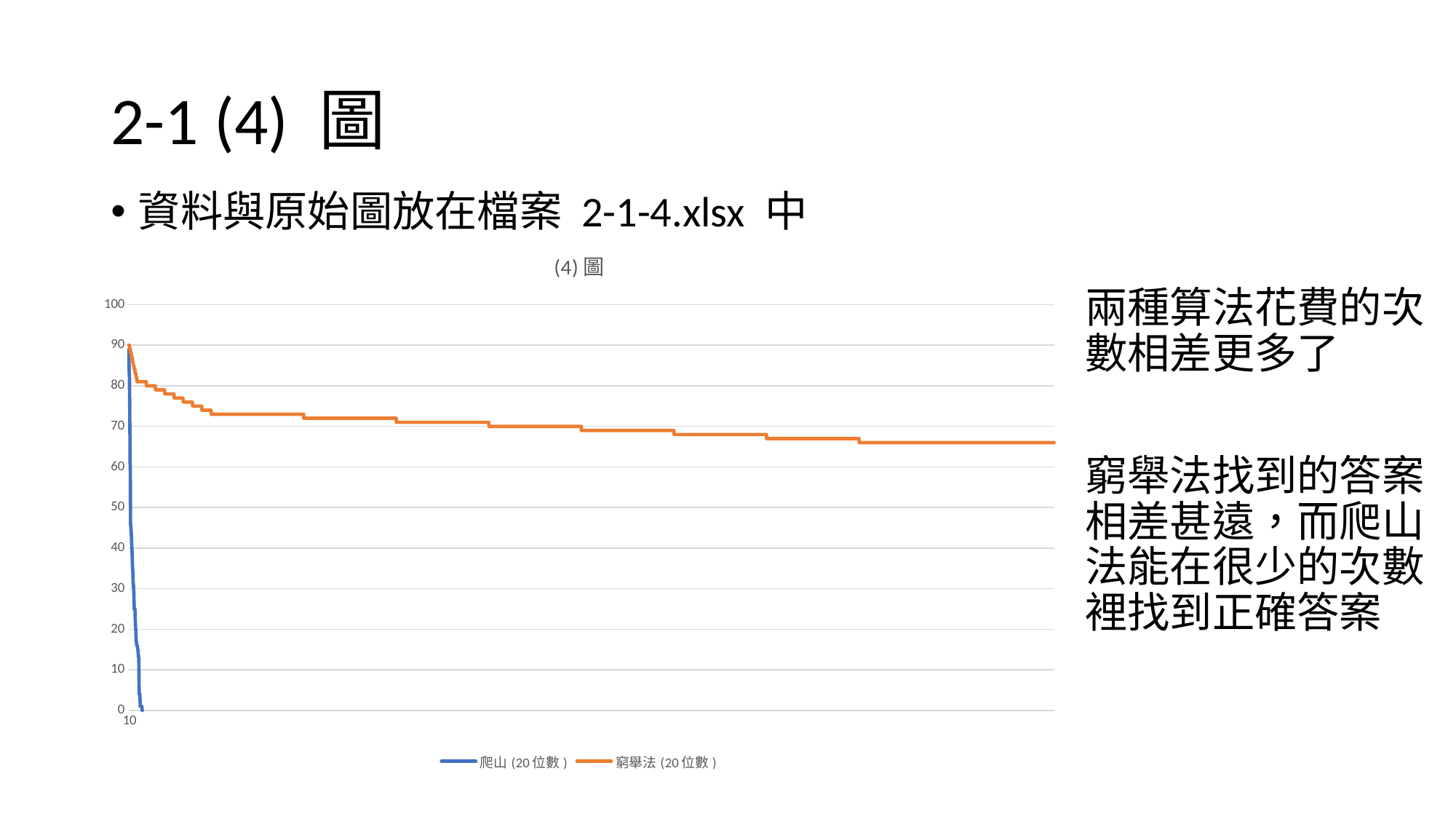

# 2-1 (4) 圖
資料與原始圖放在檔案 2-1-4.xlsx 中

### Chart: (4)圖

| Category | 爬山(20位數) | 窮舉法(20位數) |
|---|---|---|
兩種算法花費的次數相差更多了

窮舉法找到的答案相差甚遠，而爬山法能在很少的次數裡找到正確答案